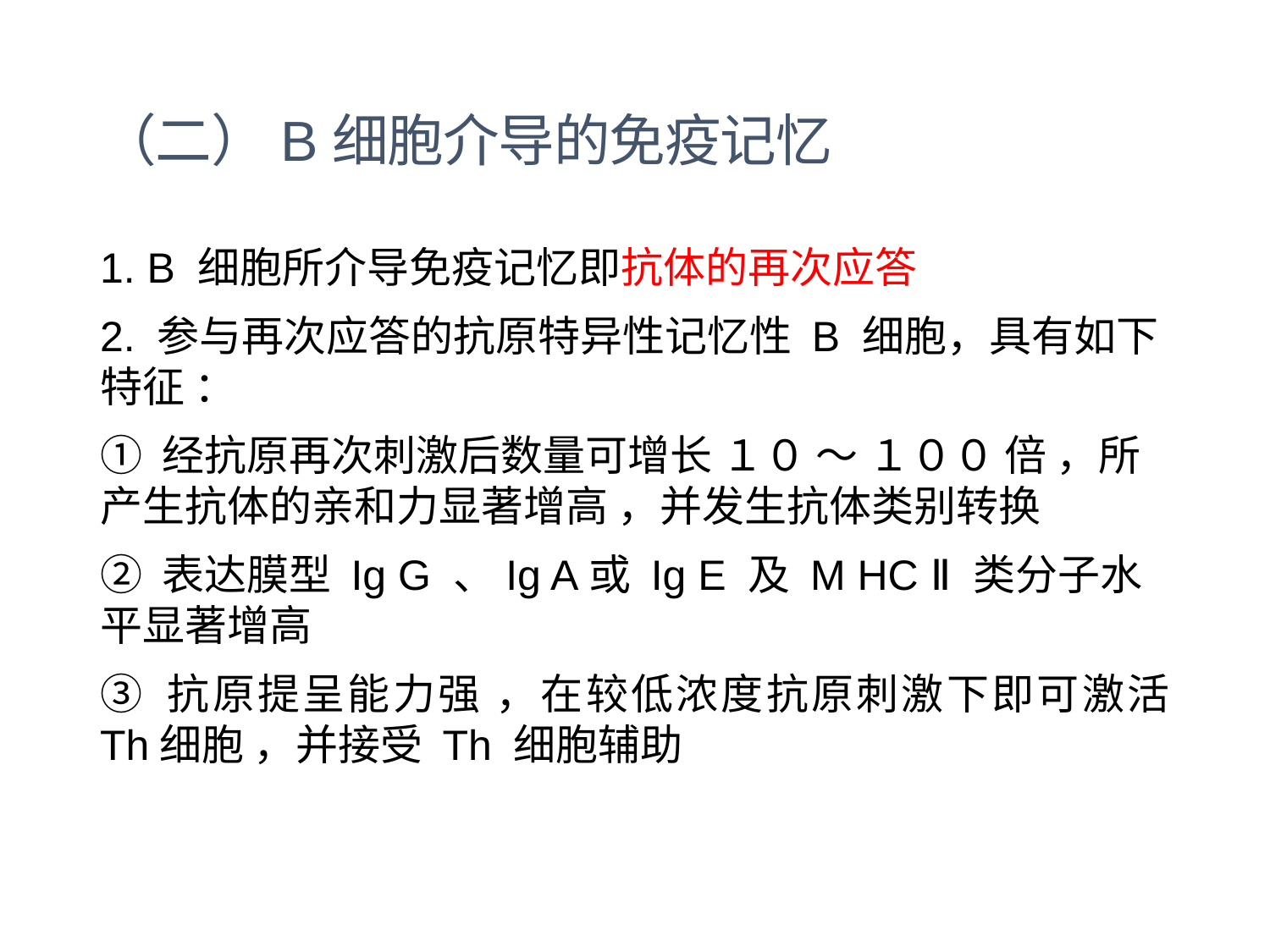

（二）B细胞介导的免疫记忆
1. B 细胞所介导免疫记忆即抗体的再次应答
2. 参与再次应答的抗原特异性记忆性 B 细胞，具有如下特征 ：
① 经抗原再次刺激后数量可增长 １０ ～ １００ 倍 ，所产生抗体的亲和力显著增高 ，并发生抗体类别转换
② 表达膜型 Ig G 、Ig A或 Ig E 及 M HC Ⅱ 类分子水平显著增高
③ 抗原提呈能力强 ，在较低浓度抗原刺激下即可激活 Th细胞 ，并接受 Th 细胞辅助